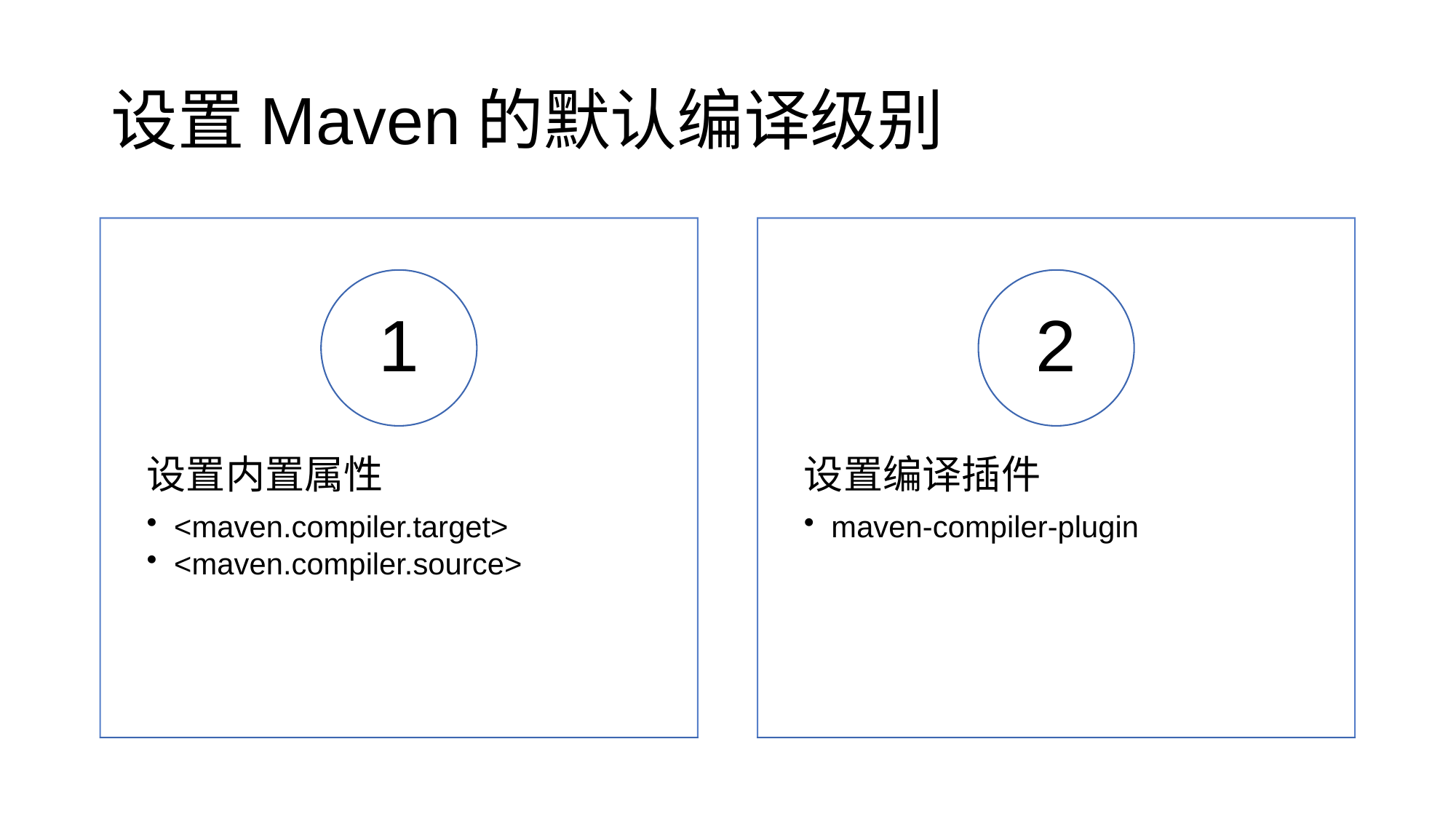

# 设置Maven的默认编译级别
设置内置属性
<maven.compiler.target>
<maven.compiler.source>
1
设置编译插件
maven-compiler-plugin
2